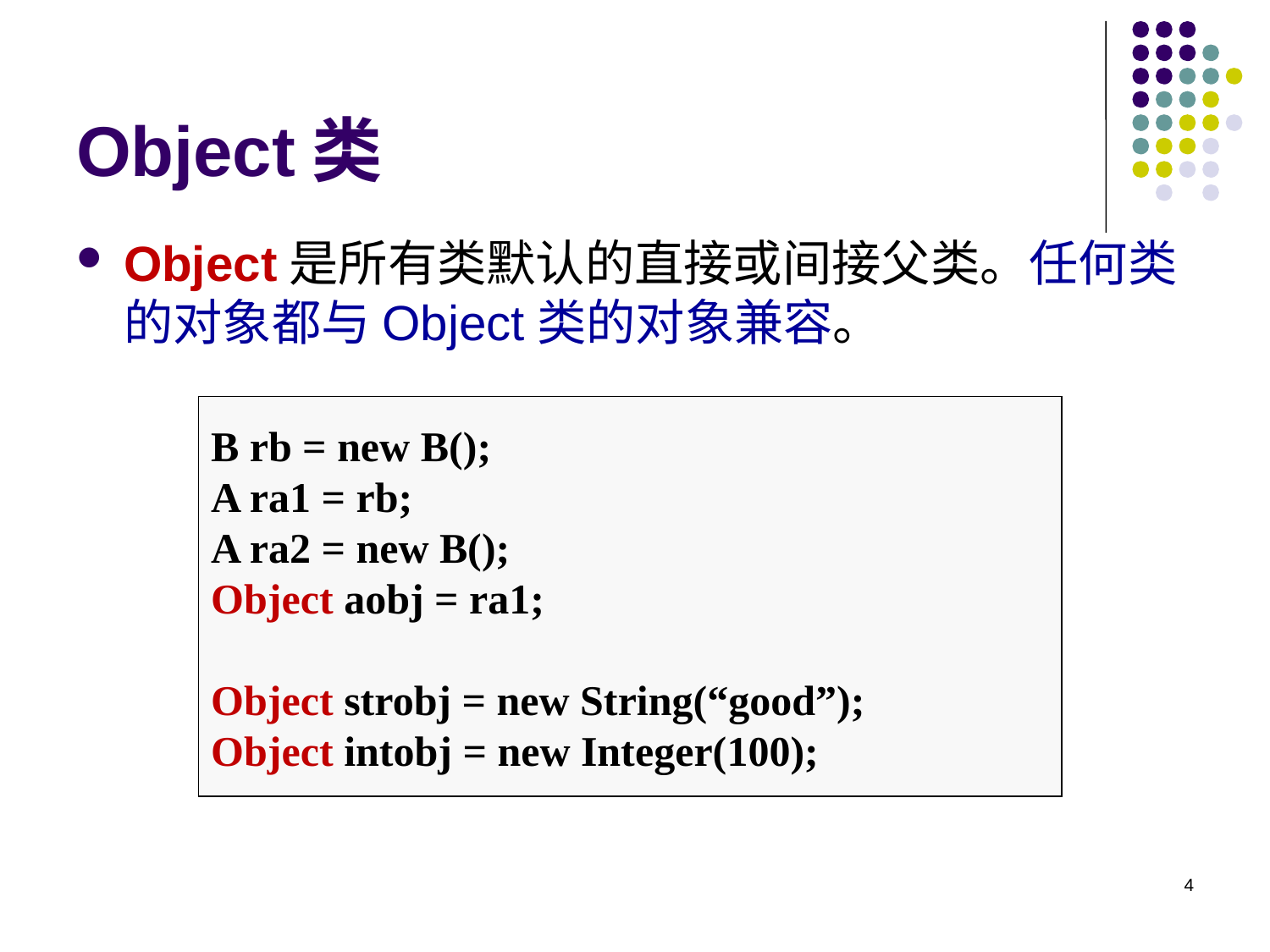

# Object类
Object是所有类默认的直接或间接父类。任何类的对象都与Object类的对象兼容。
B rb = new B();
A ra1 = rb;
A ra2 = new B();
Object aobj = ra1;

Object strobj = new String(“good”);
Object intobj = new Integer(100);
4